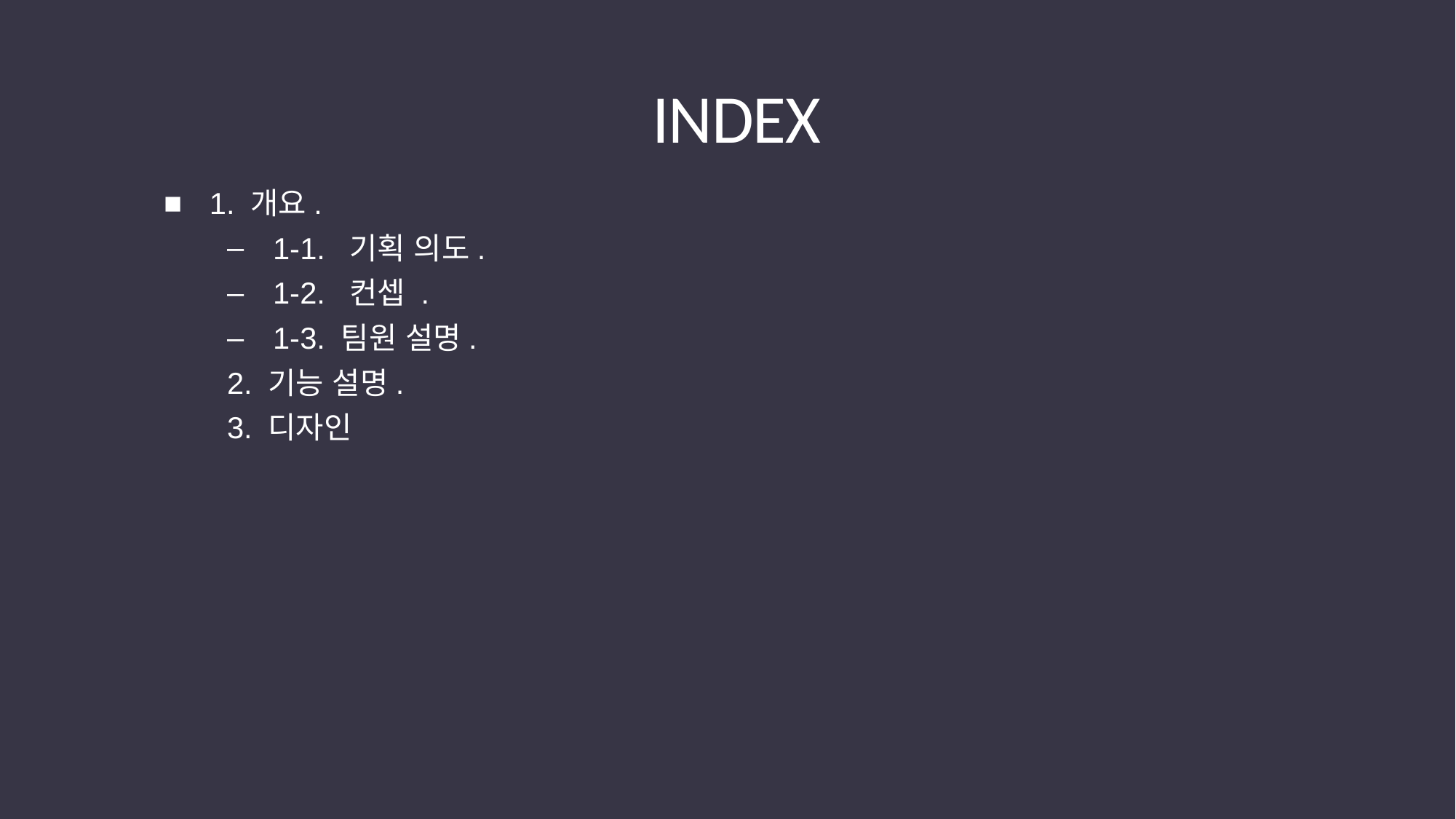

# INDEX
1. 개요.
1-1.  기획 의도.
1-2.  컨셉 .
1-3. 팀원 설명.
2. 기능 설명.
3. 디자인